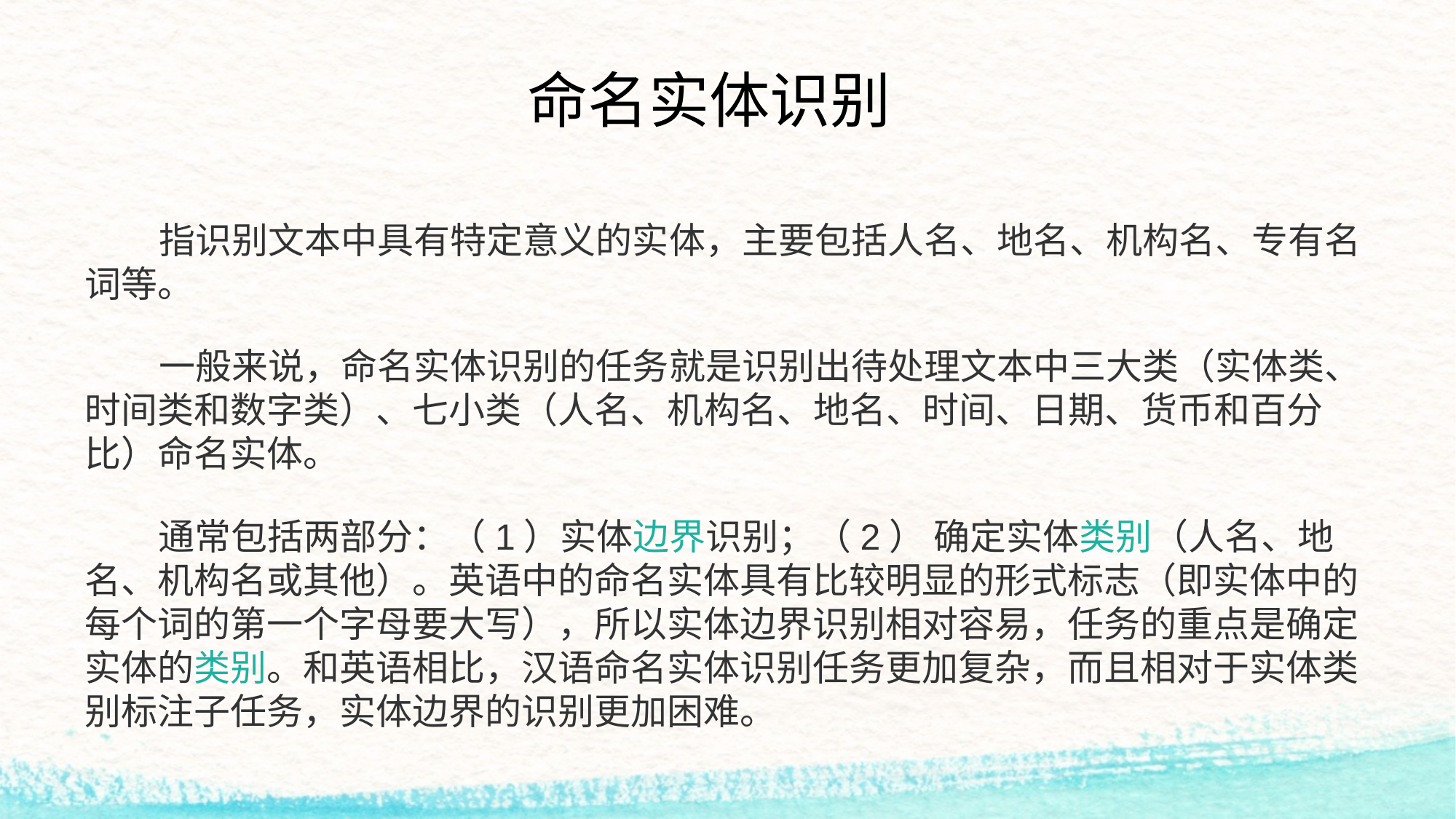

命名实体识别
        指识别文本中具有特定意义的实体，主要包括人名、地名、机构名、专有名词等。
        一般来说，命名实体识别的任务就是识别出待处理文本中三大类（实体类、时间类和数字类）、七小类（人名、机构名、地名、时间、日期、货币和百分比）命名实体。
        通常包括两部分：（1）实体边界识别；（2） 确定实体类别（人名、地名、机构名或其他）。英语中的命名实体具有比较明显的形式标志（即实体中的每个词的第一个字母要大写），所以实体边界识别相对容易，任务的重点是确定实体的类别。和英语相比，汉语命名实体识别任务更加复杂，而且相对于实体类别标注子任务，实体边界的识别更加困难。